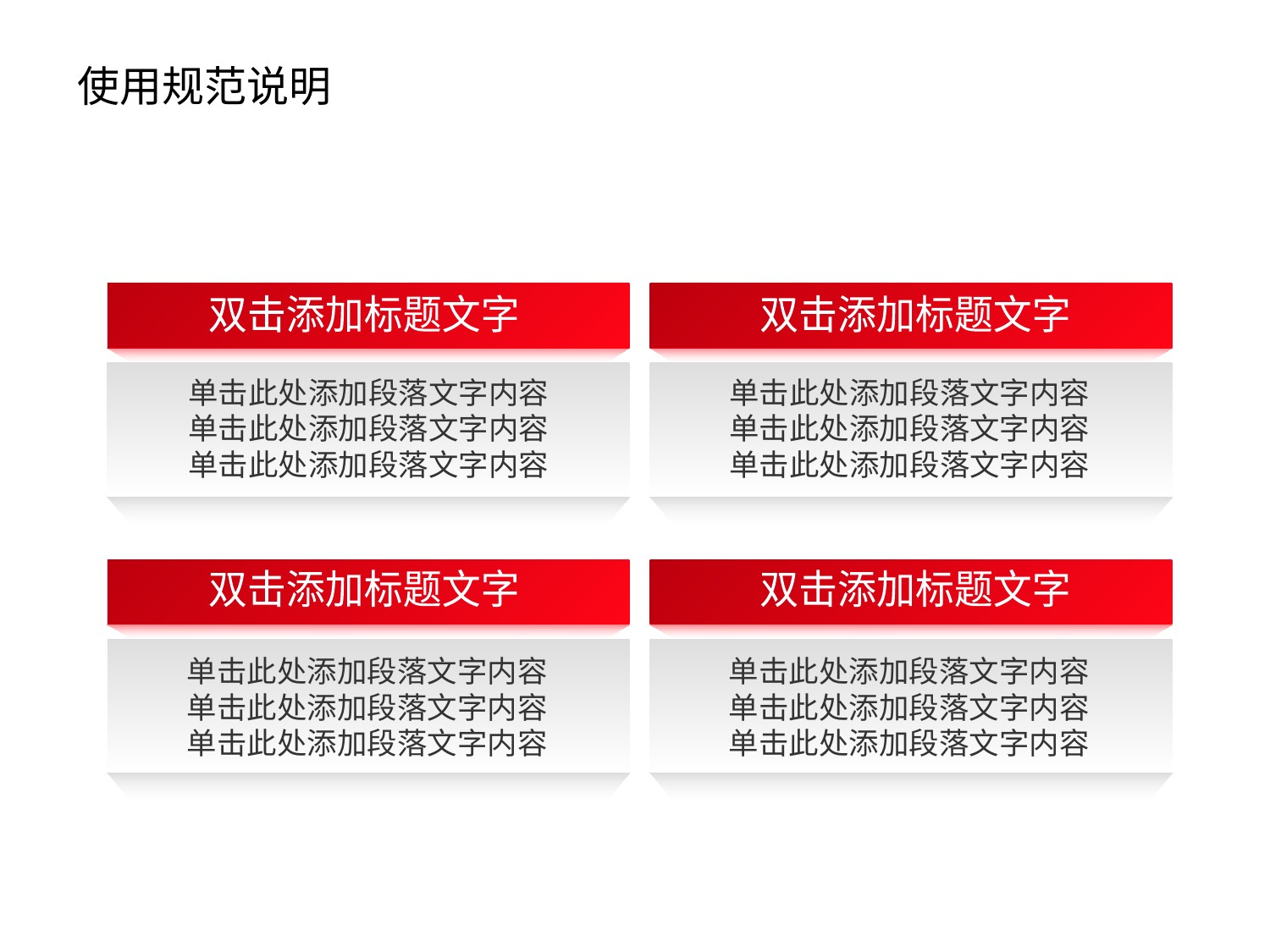

# 使用规范说明

双击添加标题文字
双击添加标题文字

单击此处添加段落文字内容
单击此处添加段落文字内容
单击此处添加段落文字内容
单击此处添加段落文字内容
单击此处添加段落文字内容
单击此处添加段落文字内容

双击添加标题文字
双击添加标题文字

单击此处添加段落文字内容
单击此处添加段落文字内容
单击此处添加段落文字内容
单击此处添加段落文字内容
单击此处添加段落文字内容
单击此处添加段落文字内容